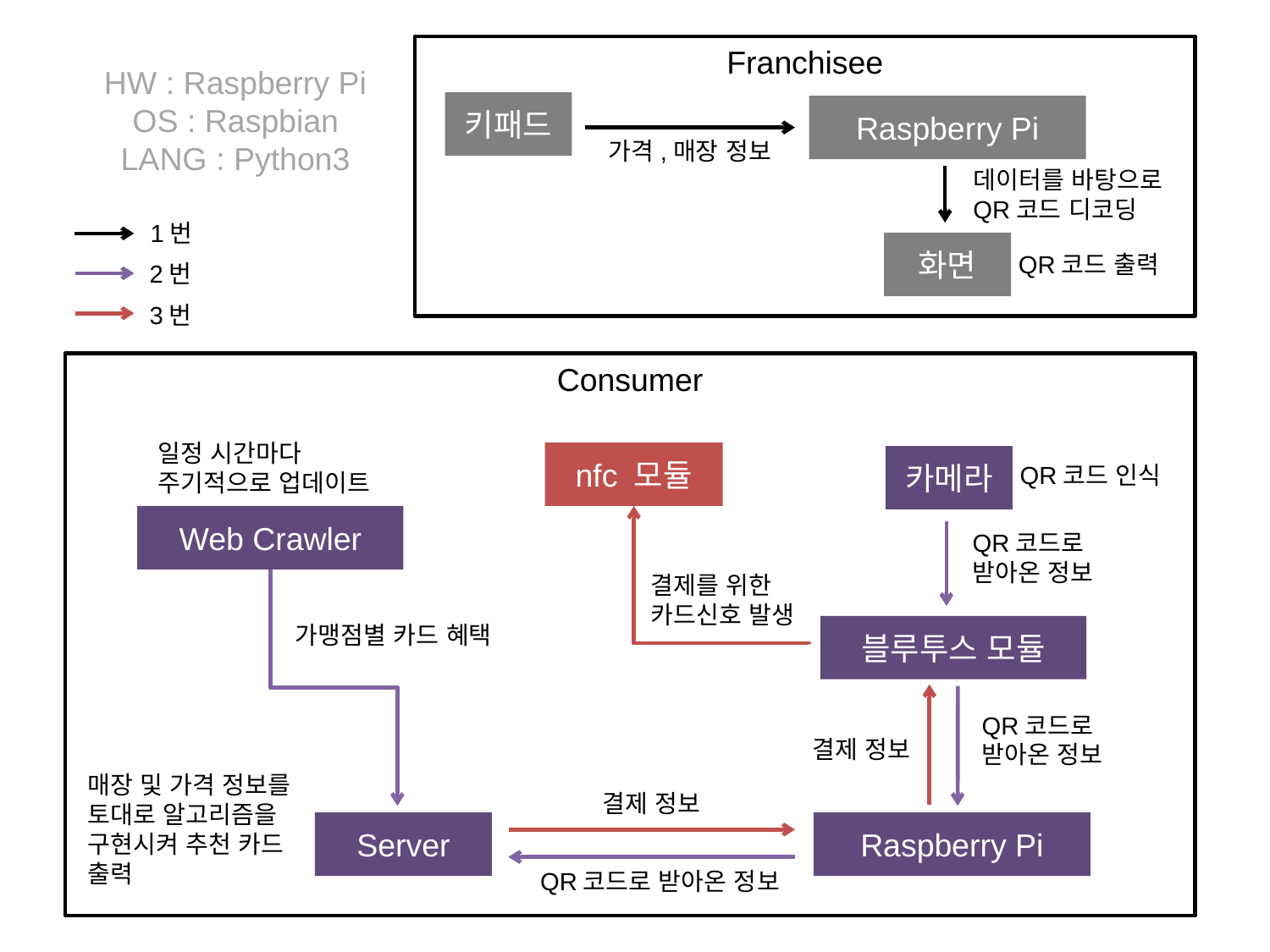

HW : Raspberry Pi
OS : Raspbian
LANG : Python3
Franchisee
키패드
Raspberry Pi
가격,매장 정보
데이터를 바탕으로
QR코드 디코딩
1번
화면
QR코드 출력
2번
3번
Consumer
일정 시간마다
주기적으로 업데이트
nfc 모듈
카메라
QR코드 인식
Web Crawler
QR코드로
받아온 정보
결제를 위한
카드신호 발생
가맹점별 카드 혜택
블루투스 모듈
QR코드로
받아온 정보
결제 정보
매장 및 가격 정보를 토대로 알고리즘을 구현시켜 추천 카드 출력
결제 정보
Server
Raspberry Pi
QR코드로 받아온 정보